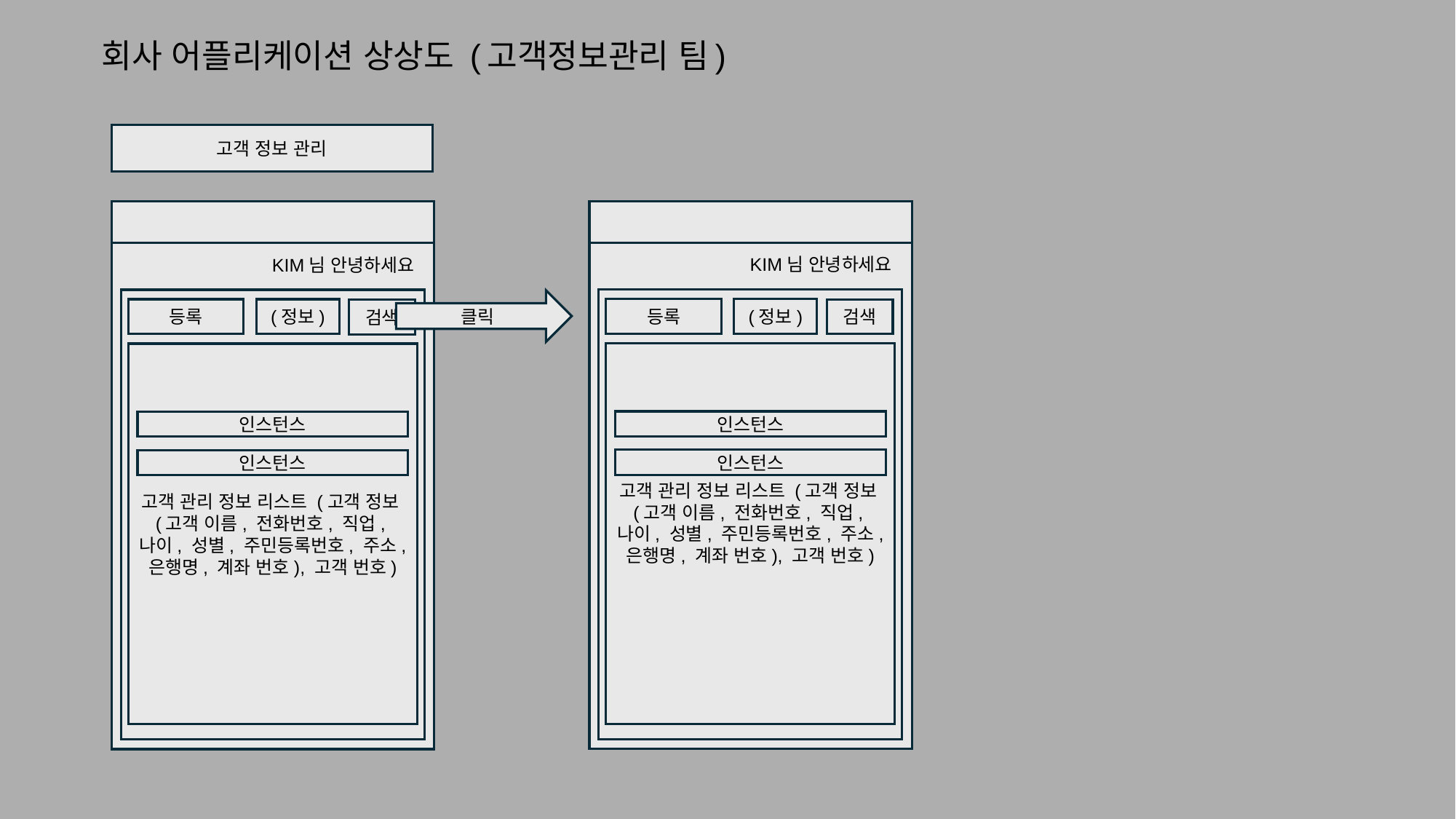

# 회사 어플리케이션 상상도 (고객정보관리 팀)
고객 정보 관리

KIM님 안녕하세요
KIM님 안녕하세요

클릭
등록
(정보)
등록
(정보)
검색
검색
고객 관리 정보 리스트 (고객 정보(고객 이름, 전화번호, 직업,나이, 성별, 주민등록번호, 주소, 은행명, 계좌 번호), 고객 번호)

고객 관리 정보 리스트 (고객 정보(고객 이름, 전화번호, 직업,나이, 성별, 주민등록번호, 주소, 은행명, 계좌 번호), 고객 번호)
인스턴스
인스턴스
인스턴스
인스턴스